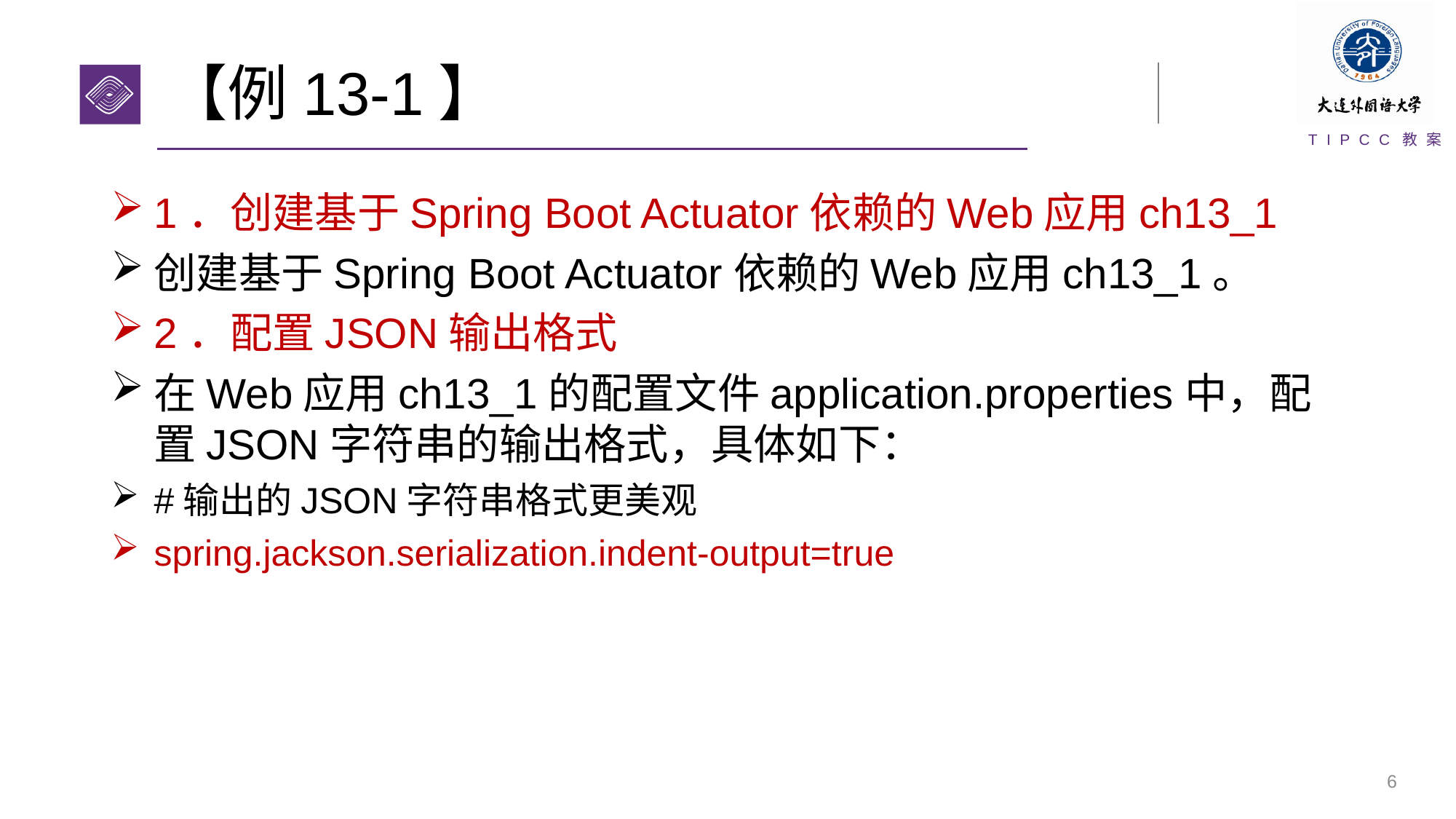

# 【例13-1】
1．创建基于Spring Boot Actuator依赖的Web应用ch13_1
创建基于Spring Boot Actuator依赖的Web应用ch13_1。
2．配置JSON输出格式
在Web应用ch13_1的配置文件application.properties中，配置JSON字符串的输出格式，具体如下：
#输出的JSON字符串格式更美观
spring.jackson.serialization.indent-output=true

6